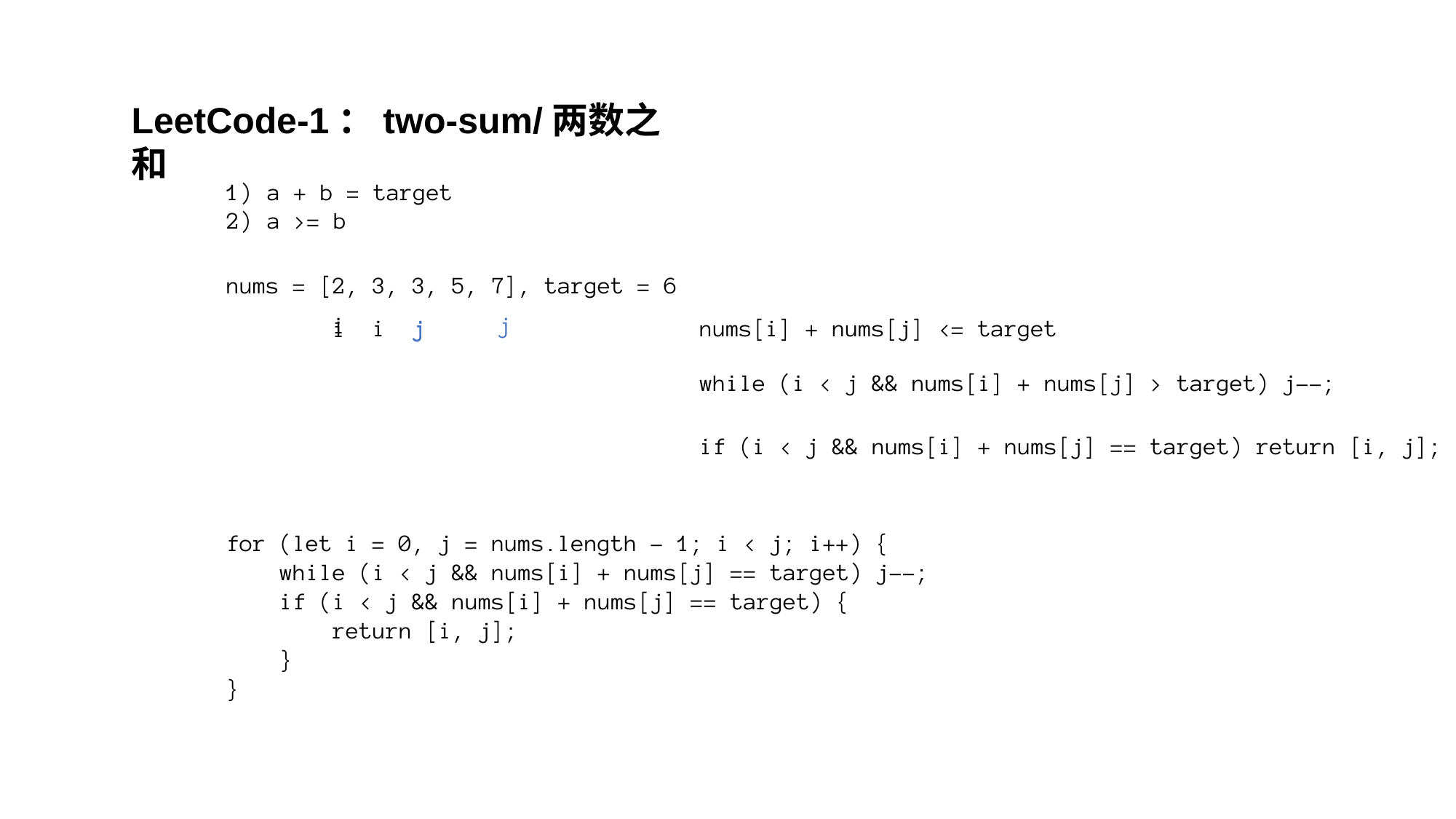

LeetCode-1：two-sum/两数之和
a + b = target
a >= b
nums = [2, 3, 3, 5, 7], target = 6
        i	    j
           i  j
nums[i] + nums[j] <= target
        i     j
while (i < j && nums[i] + nums[j] > target) j--;
if (i < j && nums[i] + nums[j] == target) return [i, j];
for (let i = 0, j = nums.length - 1; i < j; i++) {
    while (i < j && nums[i] + nums[j] == target) j--;
    if (i < j && nums[i] + nums[j] == target) {
        return [i, j];
    }
}